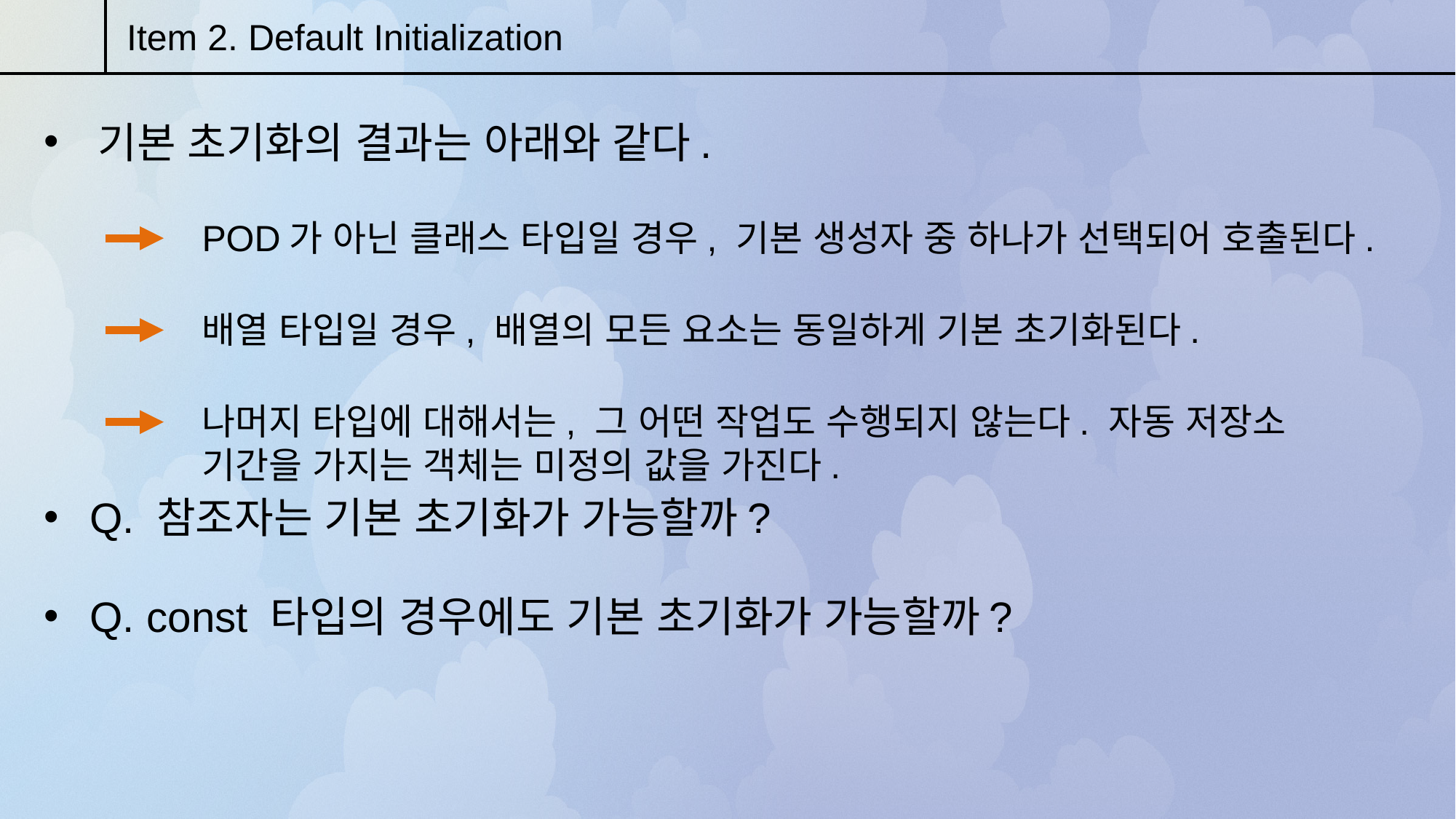

Item 2. Default Initialization
 기본 초기화의 결과는 아래와 같다.
POD가 아닌 클래스 타입일 경우, 기본 생성자 중 하나가 선택되어 호출된다.
배열 타입일 경우, 배열의 모든 요소는 동일하게 기본 초기화된다.
나머지 타입에 대해서는, 그 어떤 작업도 수행되지 않는다. 자동 저장소 기간을 가지는 객체는 미정의 값을 가진다.
 Q. 참조자는 기본 초기화가 가능할까?
 Q. const 타입의 경우에도 기본 초기화가 가능할까?